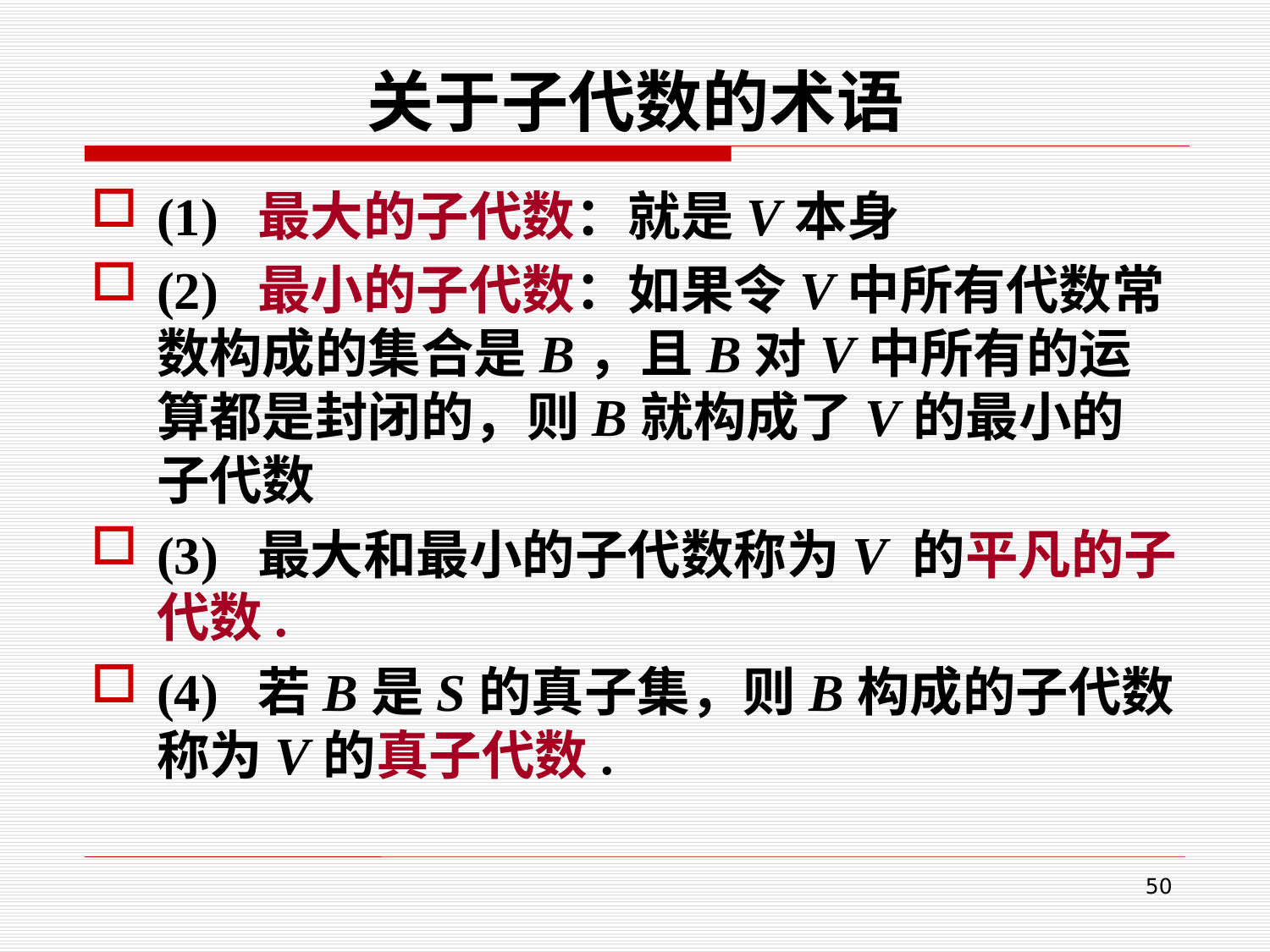

# 关于子代数的术语
(1)  最大的子代数：就是V本身
(2)  最小的子代数：如果令V中所有代数常数构成的集合是B，且B对V中所有的运算都是封闭的，则B就构成了V的最小的子代数
(3)  最大和最小的子代数称为V 的平凡的子代数.
(4)  若B是S的真子集，则B构成的子代数称为V的真子代数.
50